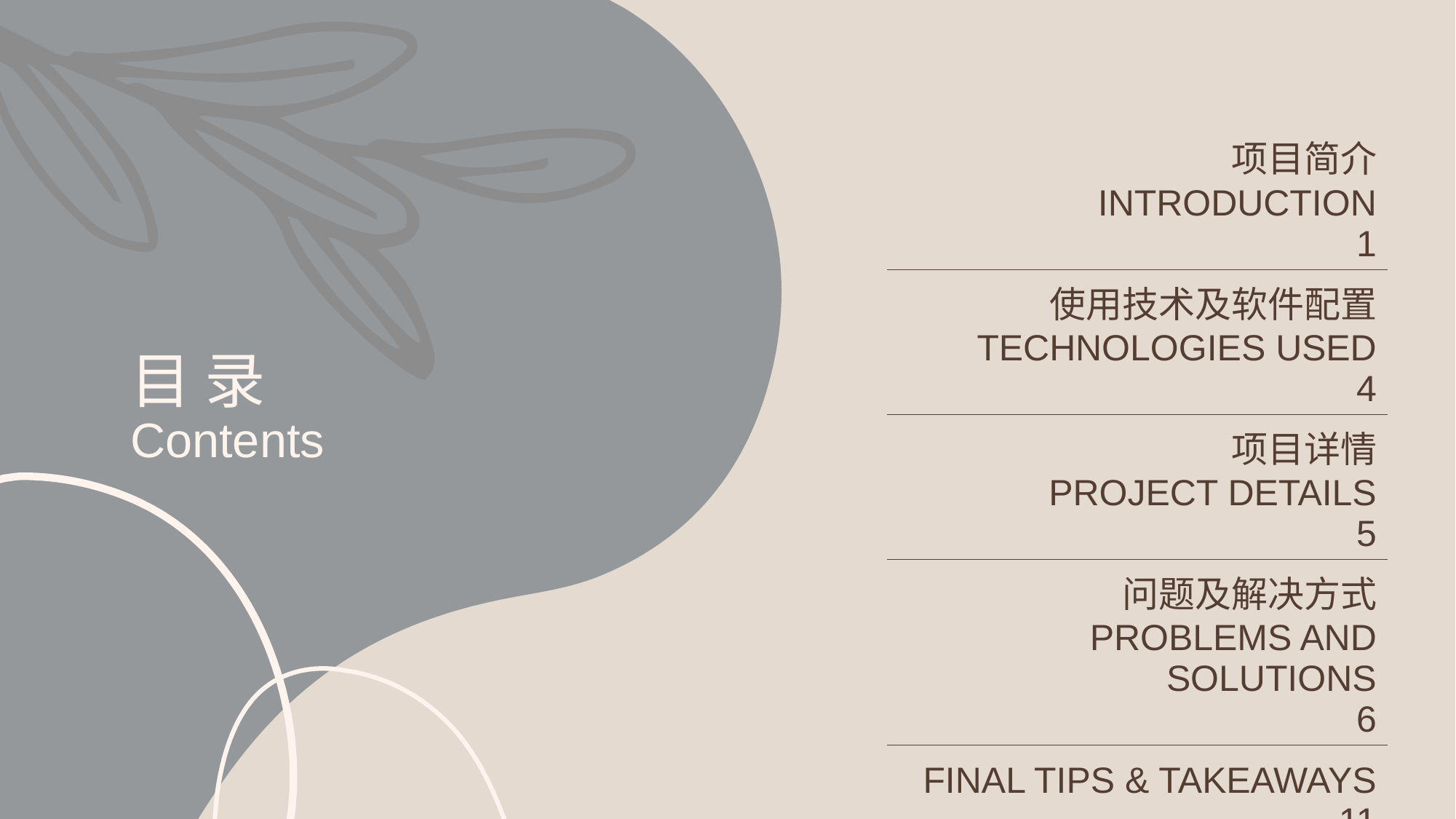

# 目 录 Contents
| 项目简介 INTRODUCTION 1 |
| --- |
| 使用技术及软件配置 TECHNOLOGIES USED 4 |
| 项目详情 PROJECT DETAILS 5 |
| 问题及解决方式 PROBLEMS AND SOLUTIONS 6 |
| FINAL TIPS & TAKEAWAYS 11 |